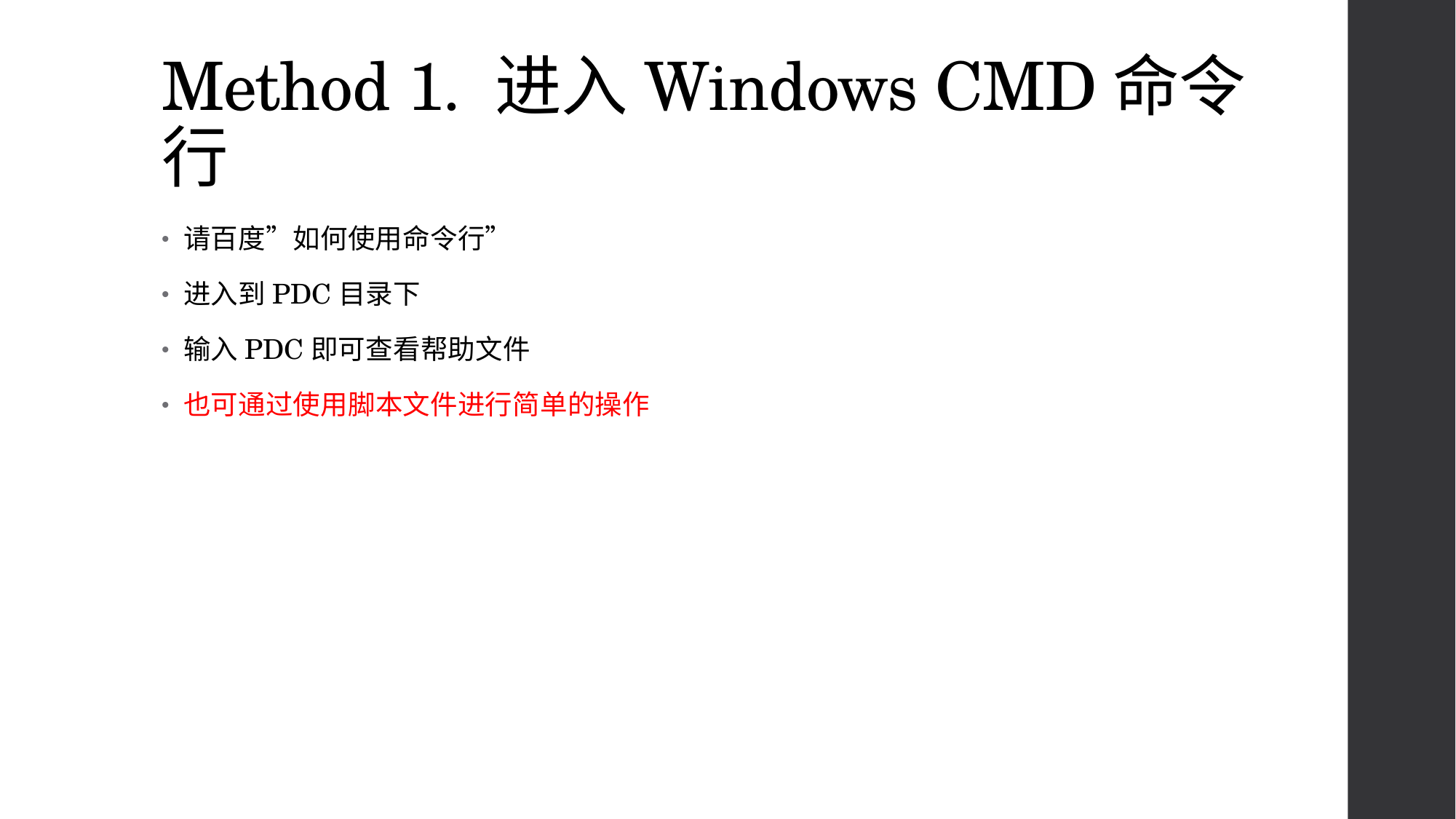

# Method 1. 进入Windows CMD命令行
请百度”如何使用命令行”
进入到PDC目录下
输入PDC即可查看帮助文件
也可通过使用脚本文件进行简单的操作